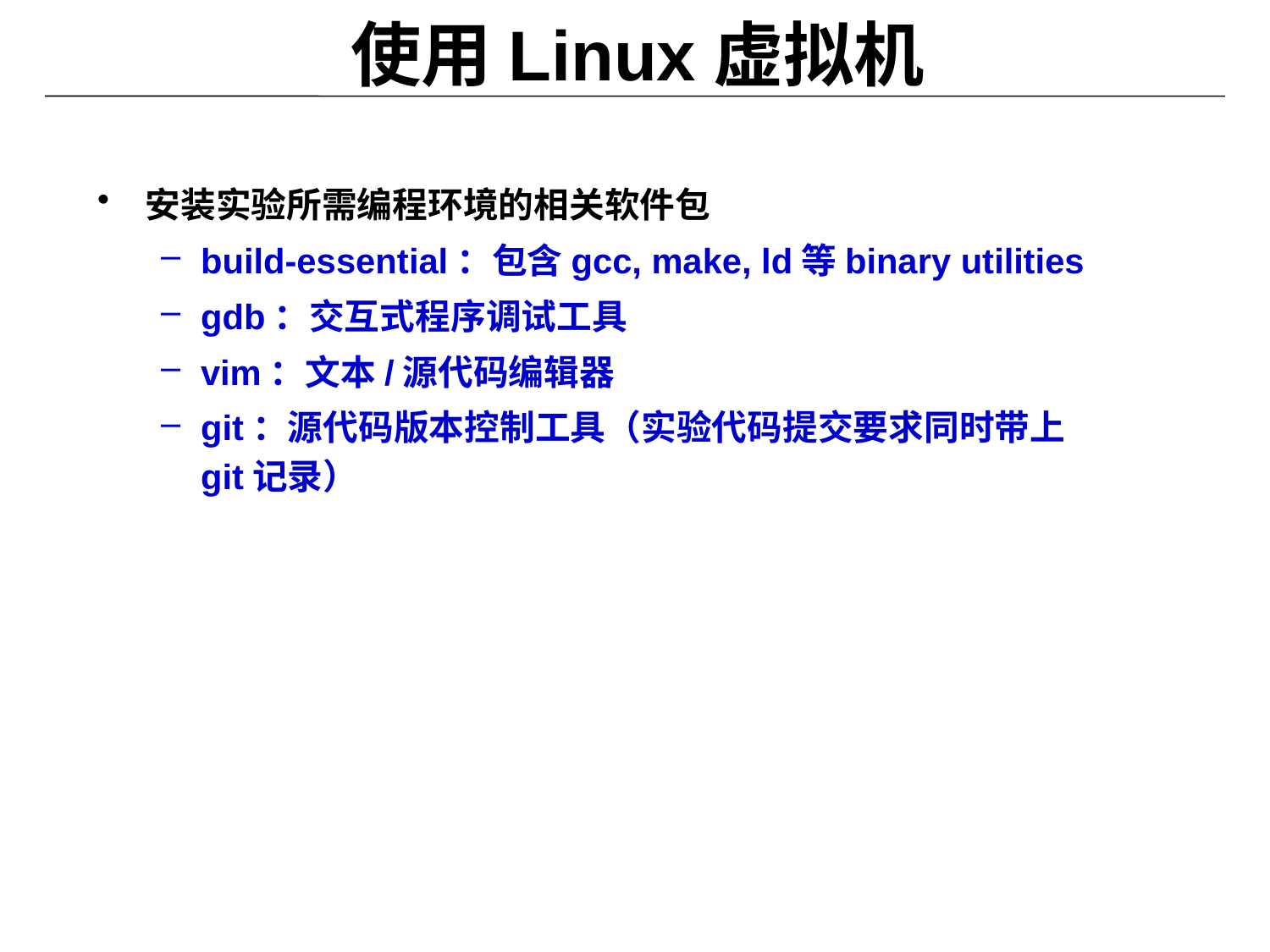

# 使用Linux虚拟机
安装实验所需编程环境的相关软件包
build-essential：包含gcc, make, ld等binary utilities
gdb：交互式程序调试工具
vim：文本/源代码编辑器
git：源代码版本控制工具（实验代码提交要求同时带上git记录）